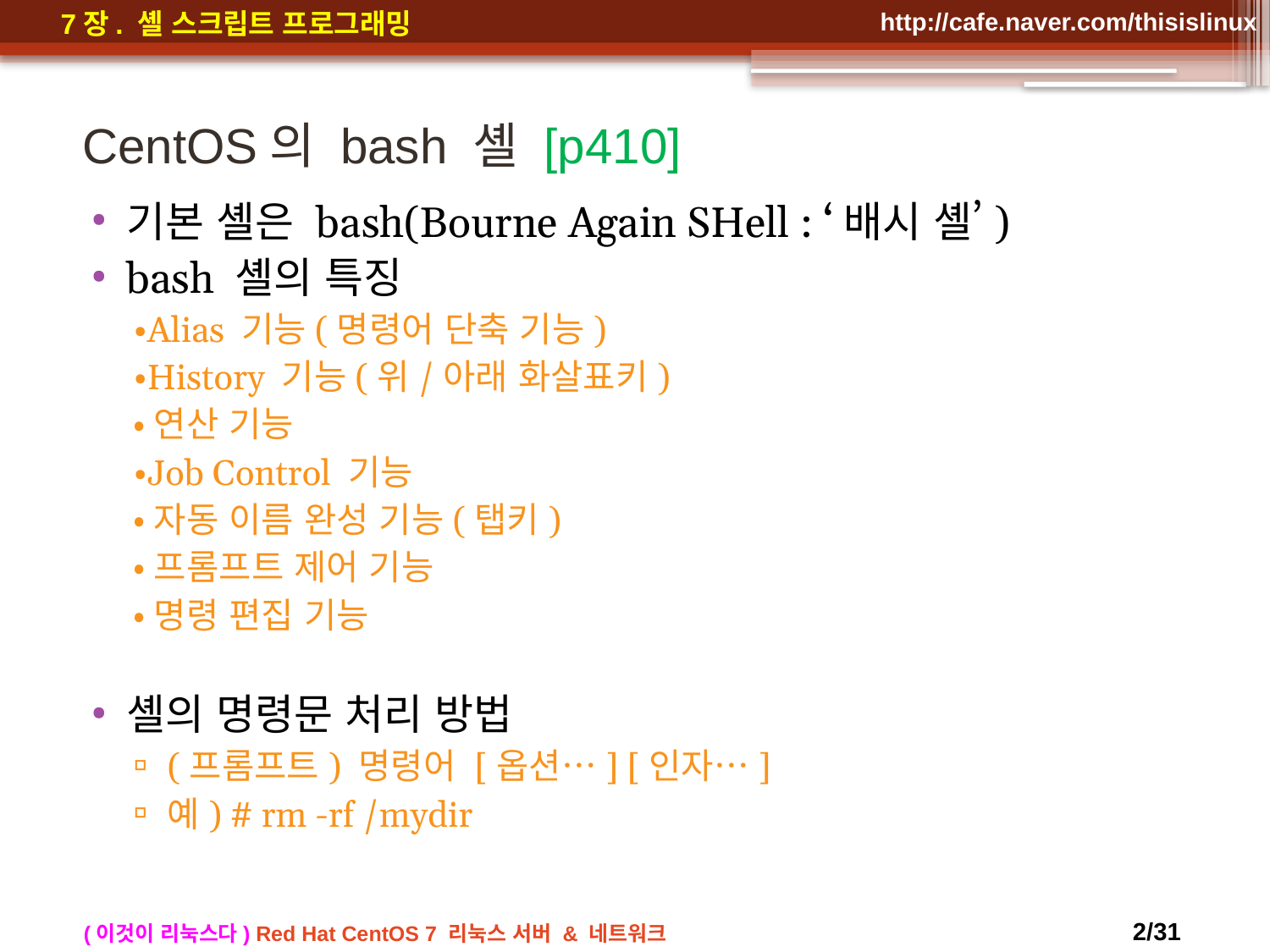

# CentOS의 bash 셸 [p410]
기본 셸은 bash(Bourne Again SHell : ‘배시 셸’)
bash 셸의 특징
•Alias 기능(명령어 단축 기능)
•History 기능(위/아래 화살표키)
•연산 기능
•Job Control 기능
•자동 이름 완성 기능(탭키)
•프롬프트 제어 기능
•명령 편집 기능

셸의 명령문 처리 방법
(프롬프트) 명령어 [옵션…] [인자…]
예) # rm -rf /mydir